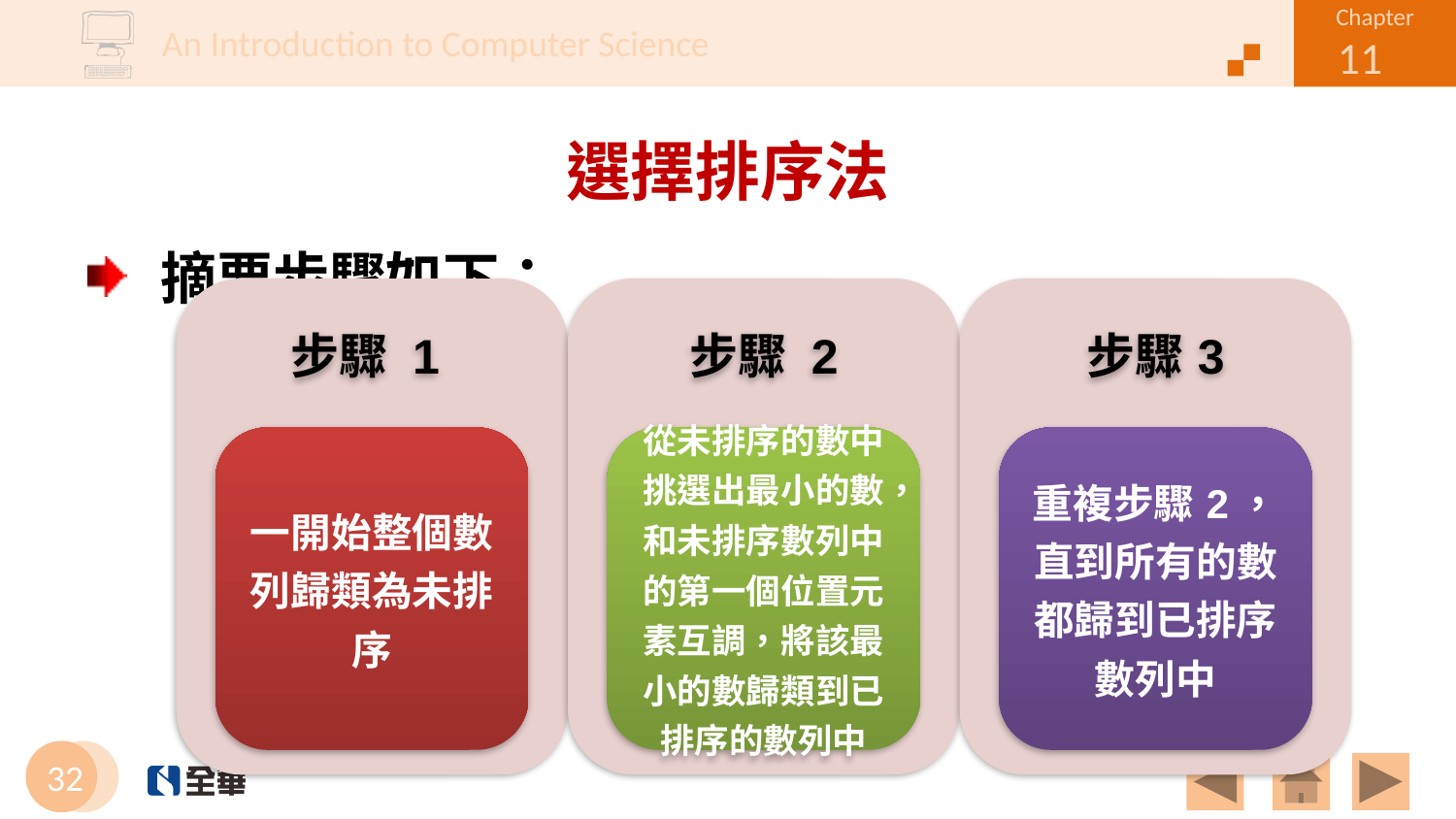

# 選擇排序法
摘要步驟如下：
一開始整個數列歸類為未排序
步驟3
重複步驟2，直到所有的數都歸到已排序數列中
步驟 1
步驟 2
從未排序的數中挑選出最小的數，和未排序數列中的第一個位置元素互調，將該最小的數歸類到已排序的數列中